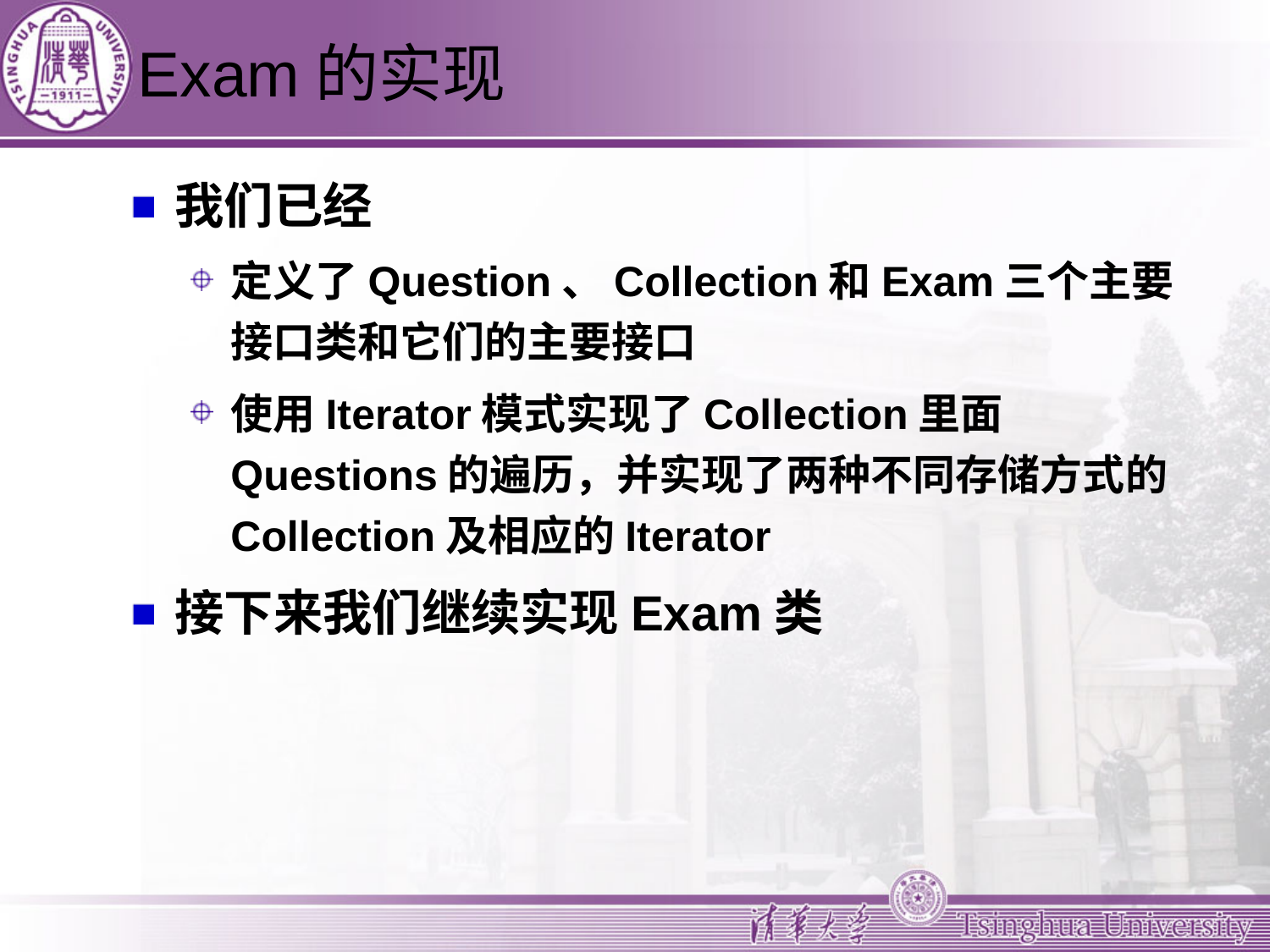

# Exam的实现
我们已经
定义了Question、Collection和Exam三个主要接口类和它们的主要接口
使用Iterator模式实现了Collection里面Questions的遍历，并实现了两种不同存储方式的Collection及相应的Iterator
接下来我们继续实现Exam类